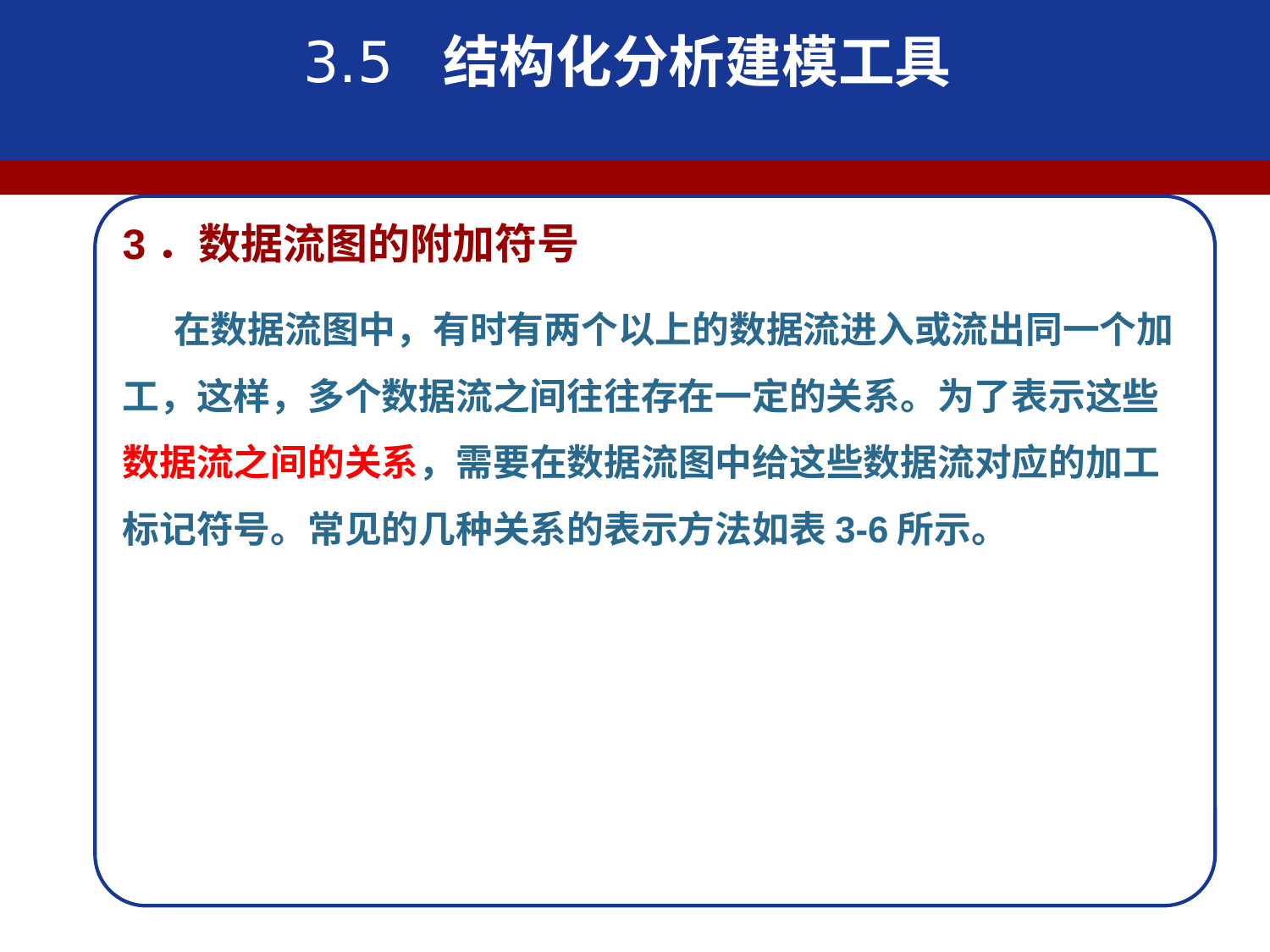

3.5  结构化分析建模工具

3．数据流图的附加符号
     在数据流图中，有时有两个以上的数据流进入或流出同一个加工，这样，多个数据流之间往往存在一定的关系。为了表示这些数据流之间的关系，需要在数据流图中给这些数据流对应的加工标记符号。常见的几种关系的表示方法如表3-6所示。